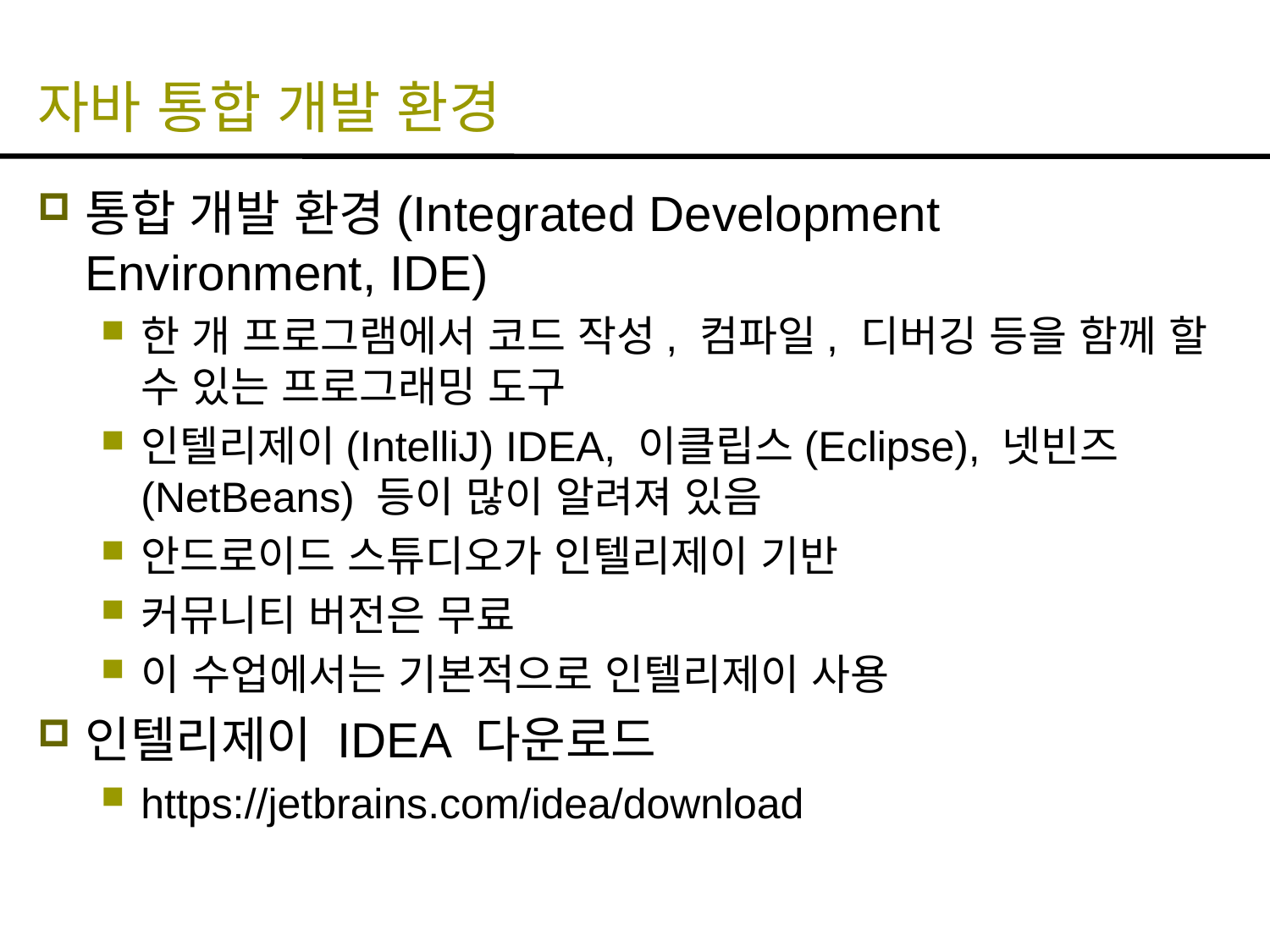

# 자바 통합 개발 환경
통합 개발 환경(Integrated Development Environment, IDE)
한 개 프로그램에서 코드 작성, 컴파일, 디버깅 등을 함께 할 수 있는 프로그래밍 도구
인텔리제이(IntelliJ) IDEA, 이클립스(Eclipse), 넷빈즈(NetBeans) 등이 많이 알려져 있음
안드로이드 스튜디오가 인텔리제이 기반
커뮤니티 버전은 무료
이 수업에서는 기본적으로 인텔리제이 사용
인텔리제이 IDEA 다운로드
https://jetbrains.com/idea/download